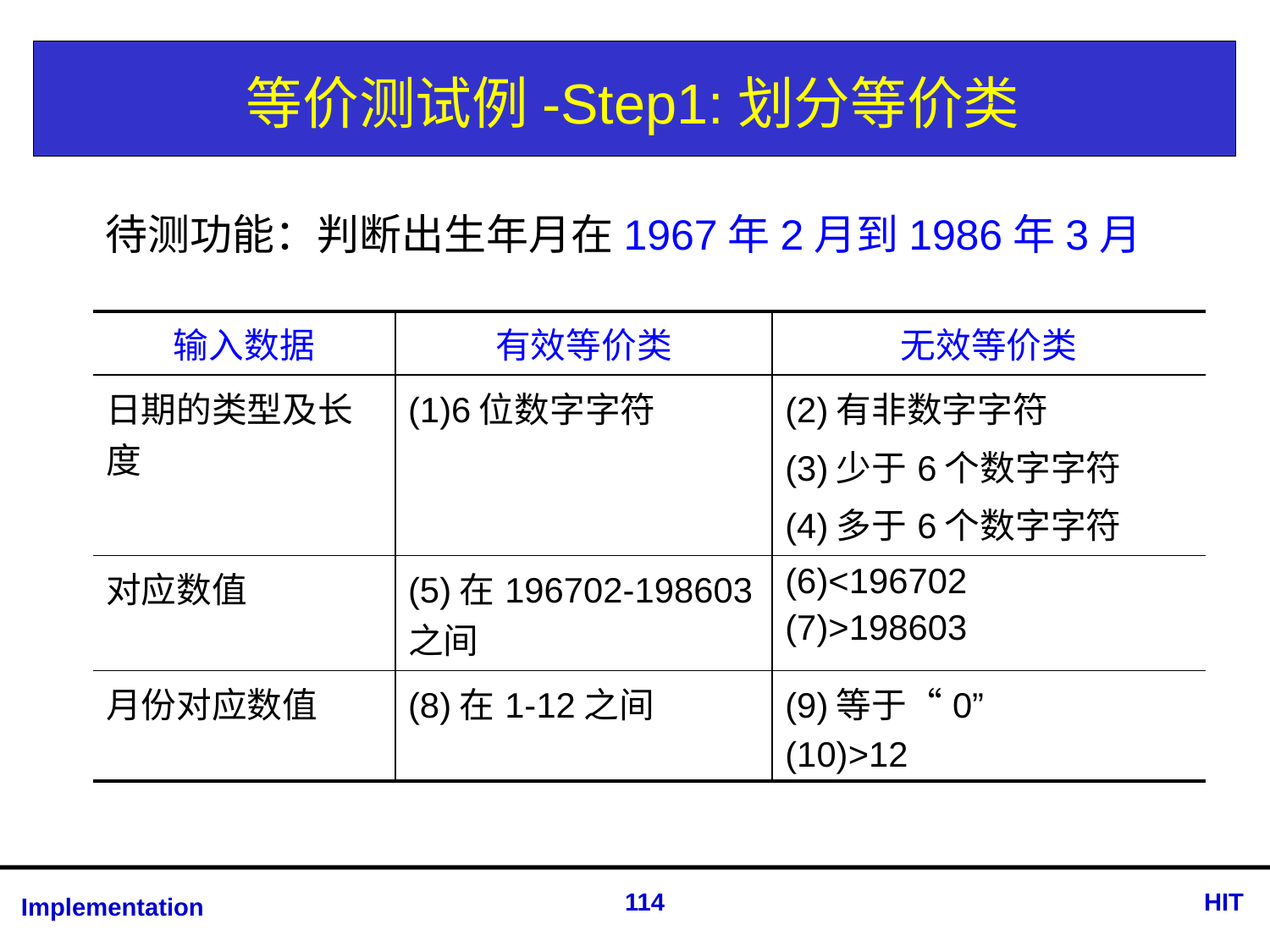

# 等价测试例-Step1:划分等价类
待测功能：判断出生年月在1967年2月到1986年3月
| 输入数据 | 有效等价类 | 无效等价类 |
| --- | --- | --- |
| 日期的类型及长度 | (1)6位数字字符 | (2)有非数字字符 (3)少于6个数字字符 (4)多于6个数字字符 |
| 对应数值 | (5)在196702-198603之间 | (6)<196702 (7)>198603 |
| 月份对应数值 | (8)在1-12之间 | (9)等于“0” (10)>12 |